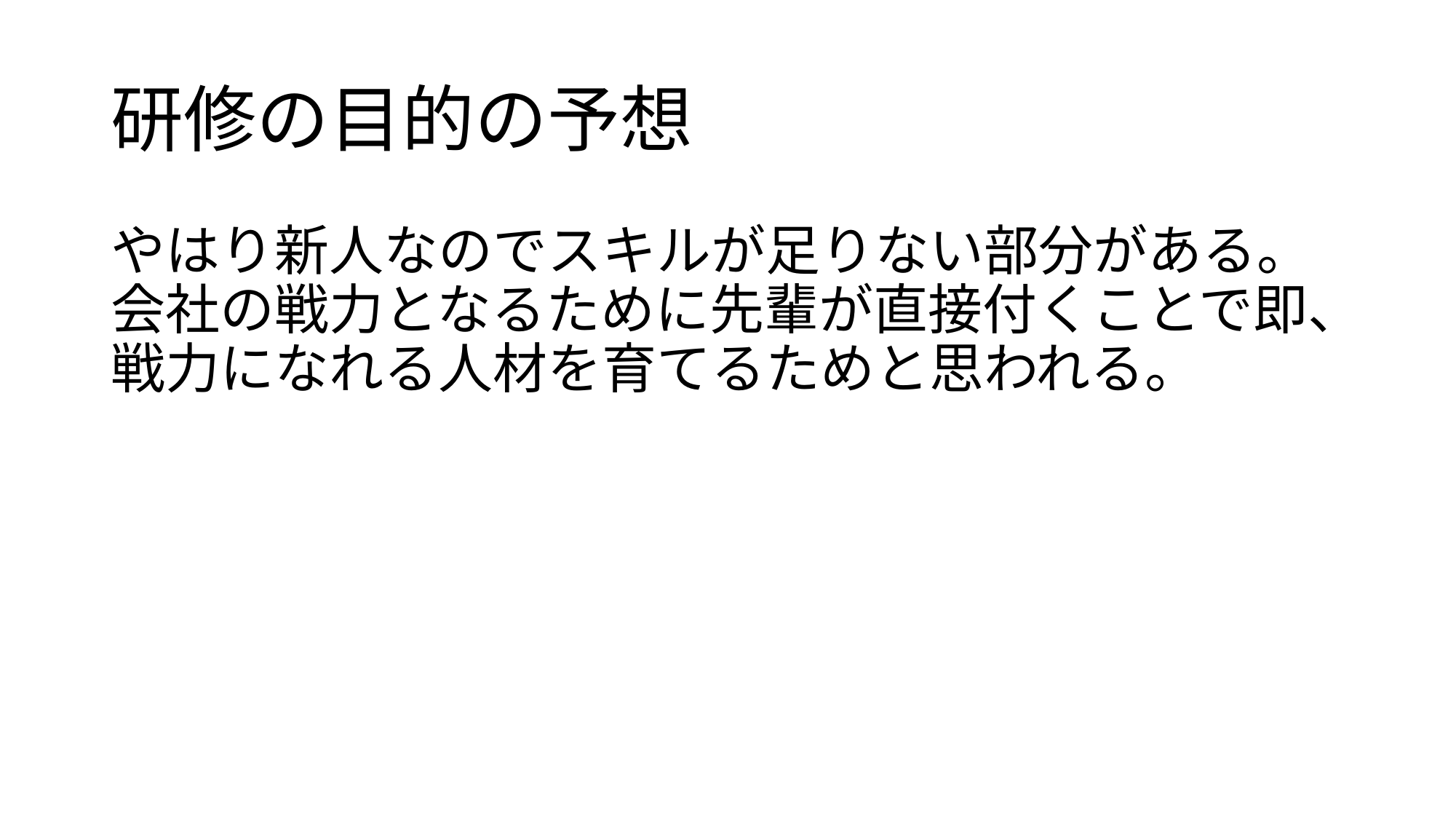

# 研修の目的の予想
やはり新人なのでスキルが足りない部分がある。会社の戦力となるために先輩が直接付くことで即、戦力になれる人材を育てるためと思われる。